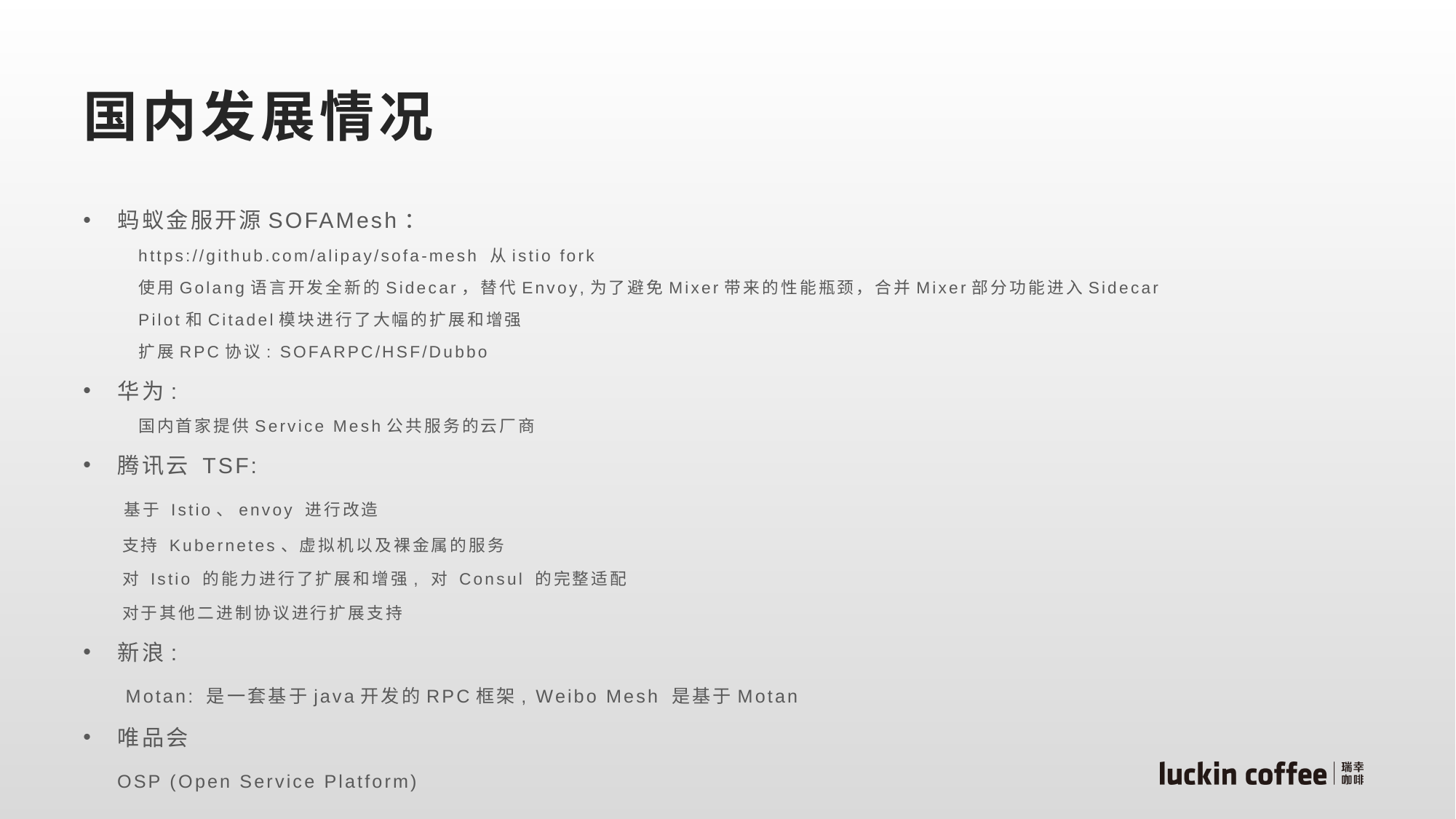

# 国内发展情况
蚂蚁金服开源SOFAMesh：
https://github.com/alipay/sofa-mesh 从istio fork
使用Golang语言开发全新的Sidecar，替代Envoy,为了避免Mixer带来的性能瓶颈，合并Mixer部分功能进入Sidecar
Pilot和Citadel模块进行了大幅的扩展和增强
扩展RPC协议: SOFARPC/HSF/Dubbo
华为:
国内首家提供Service Mesh公共服务的云厂商
腾讯云 TSF:
     基于 Istio、envoy 进行改造
      支持 Kubernetes、虚拟机以及裸金属的服务
      对 Istio 的能力进行了扩展和增强, 对 Consul 的完整适配
      对于其他二进制协议进行扩展支持
新浪:
     Motan: 是一套基于java开发的RPC框架, Weibo Mesh 是基于Motan
唯品会
    OSP (Open Service Platform)